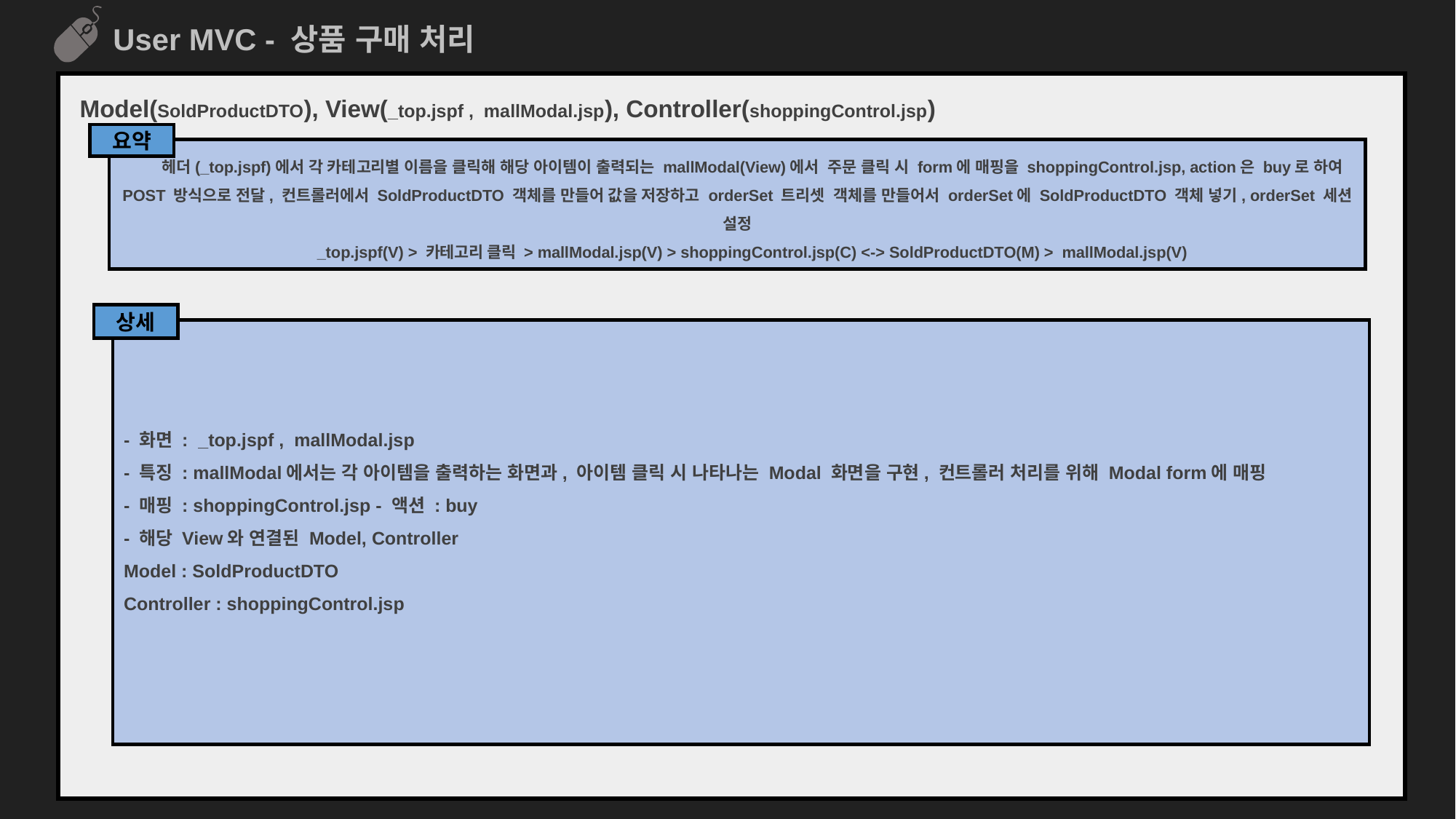

User MVC - 상품 구매 처리
Model(SoldProductDTO), View(_top.jspf ,  mallModal.jsp), Controller(shoppingControl.jsp)

요약
헤더(_top.jspf)에서 각 카테고리별 이름을 클릭해 해당 아이템이 출력되는 mallModal(View)에서  주문 클릭 시 form에 매핑을 shoppingControl.jsp, action은 buy로 하여 POST 방식으로 전달, 컨트롤러에서 SoldProductDTO 객체를 만들어 값을 저장하고 orderSet 트리셋  객체를 만들어서 orderSet에 SoldProductDTO 객체 넣기, orderSet 세션 설정
_top.jspf(V) > 카테고리 클릭 > mallModal.jsp(V) > shoppingControl.jsp(C) <-> SoldProductDTO(M) >  mallModal.jsp(V)
상세
- 화면 :  _top.jspf ,  mallModal.jsp
- 특징 : mallModal에서는 각 아이템을 출력하는 화면과, 아이템 클릭 시 나타나는 Modal 화면을 구현, 컨트롤러 처리를 위해 Modal form에 매핑
- 매핑 : shoppingControl.jsp - 액션 : buy
- 해당 View와 연결된 Model, Controller
Model : SoldProductDTO
Controller : shoppingControl.jsp